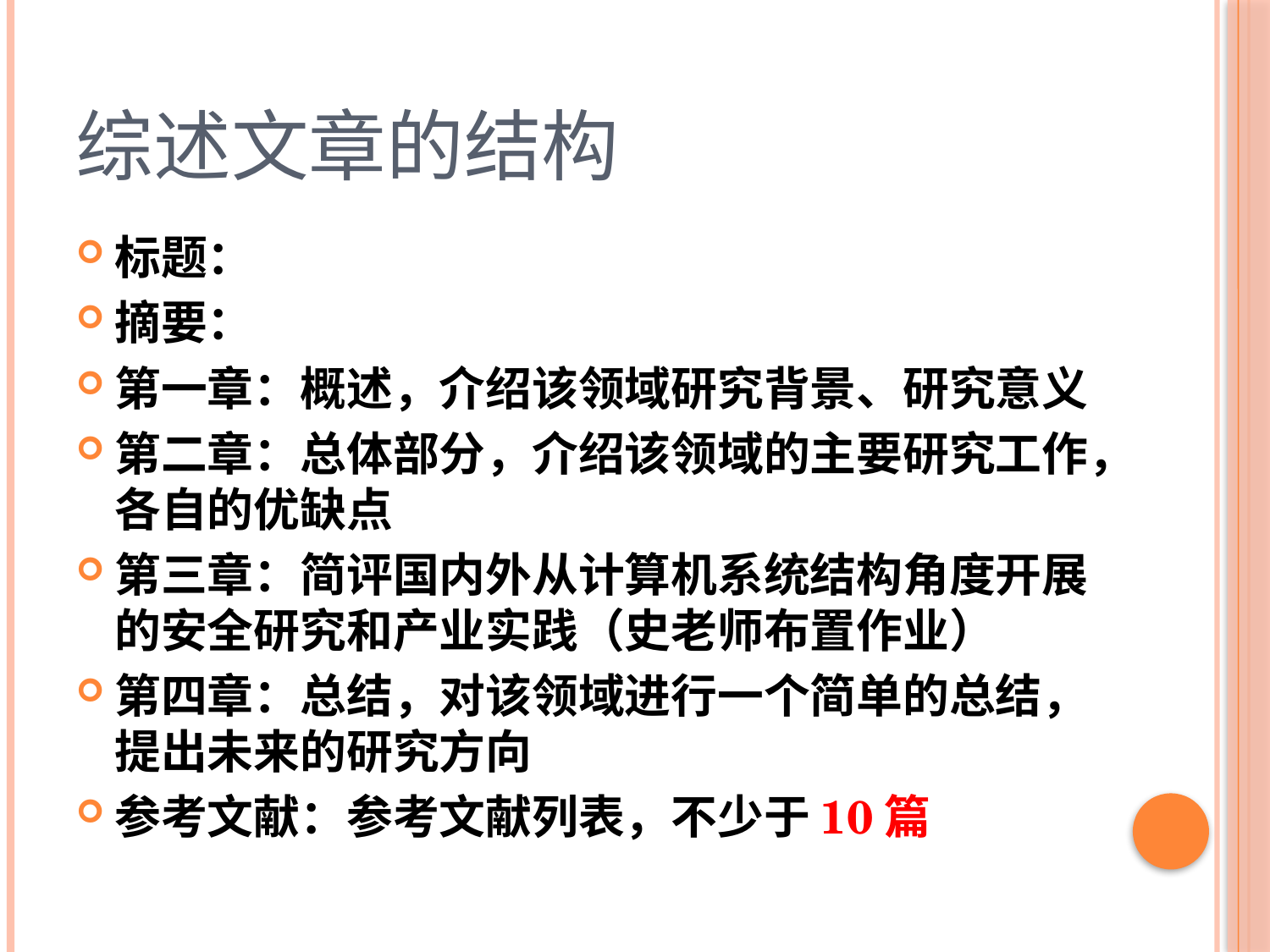

# 综述文章的结构
标题：
摘要：
第一章：概述，介绍该领域研究背景、研究意义
第二章：总体部分，介绍该领域的主要研究工作，各自的优缺点
第三章：简评国内外从计算机系统结构角度开展的安全研究和产业实践（史老师布置作业）
第四章：总结，对该领域进行一个简单的总结，提出未来的研究方向
参考文献：参考文献列表，不少于10篇